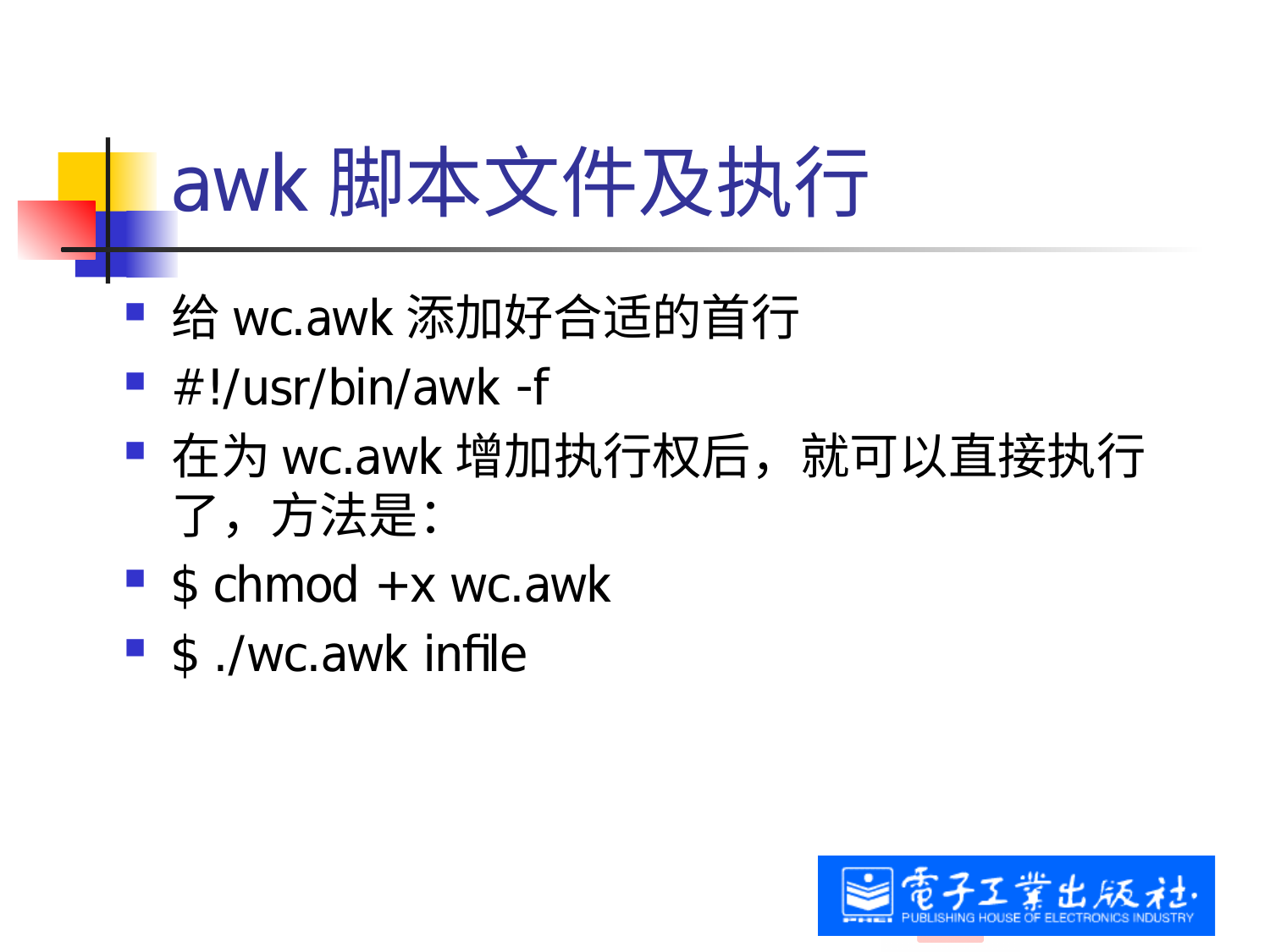

# awk脚本文件及执行
给wc.awk添加好合适的首行
#!/usr/bin/awk -f
在为wc.awk增加执行权后，就可以直接执行了，方法是：
$ chmod +x wc.awk
$ ./wc.awk infile